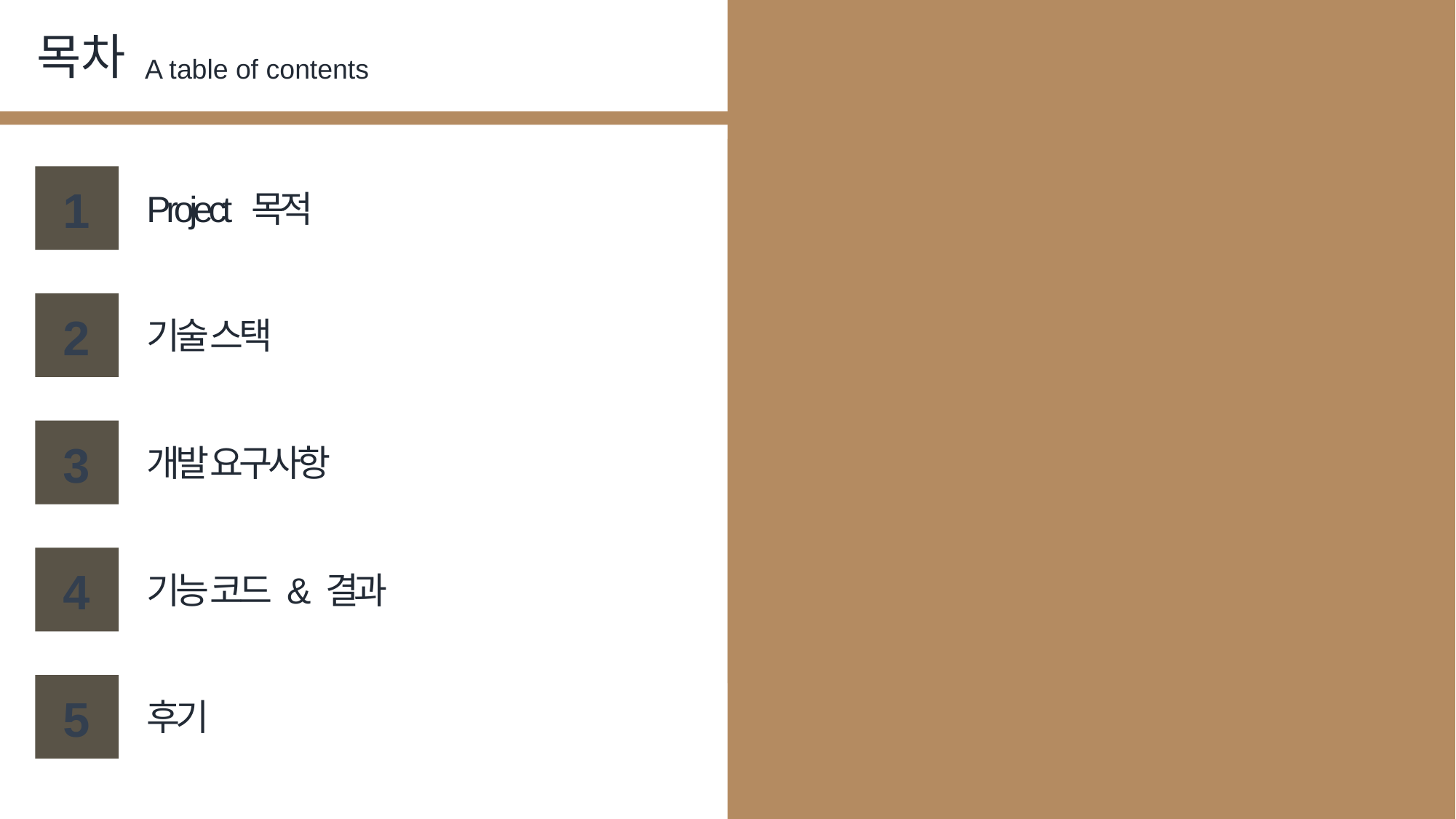

목차
A table of contents

1
Project 목적

2
기술 스택

3
개발 요구사항

4
기능 코드 & 결과

5
후기